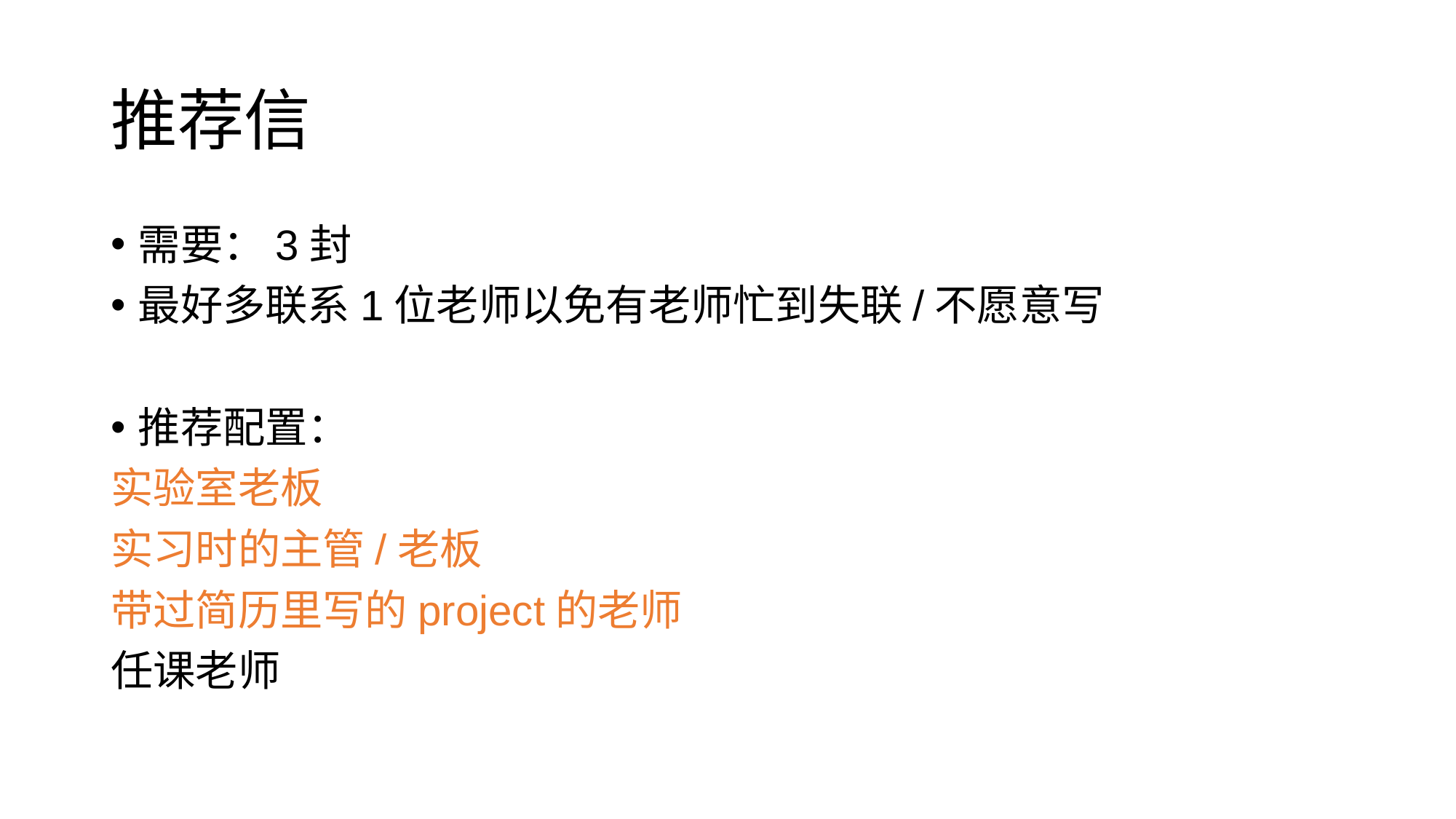

# 推荐信
需要：3封
最好多联系1位老师以免有老师忙到失联/不愿意写

推荐配置：
实验室老板
实习时的主管/老板
带过简历里写的project的老师
任课老师